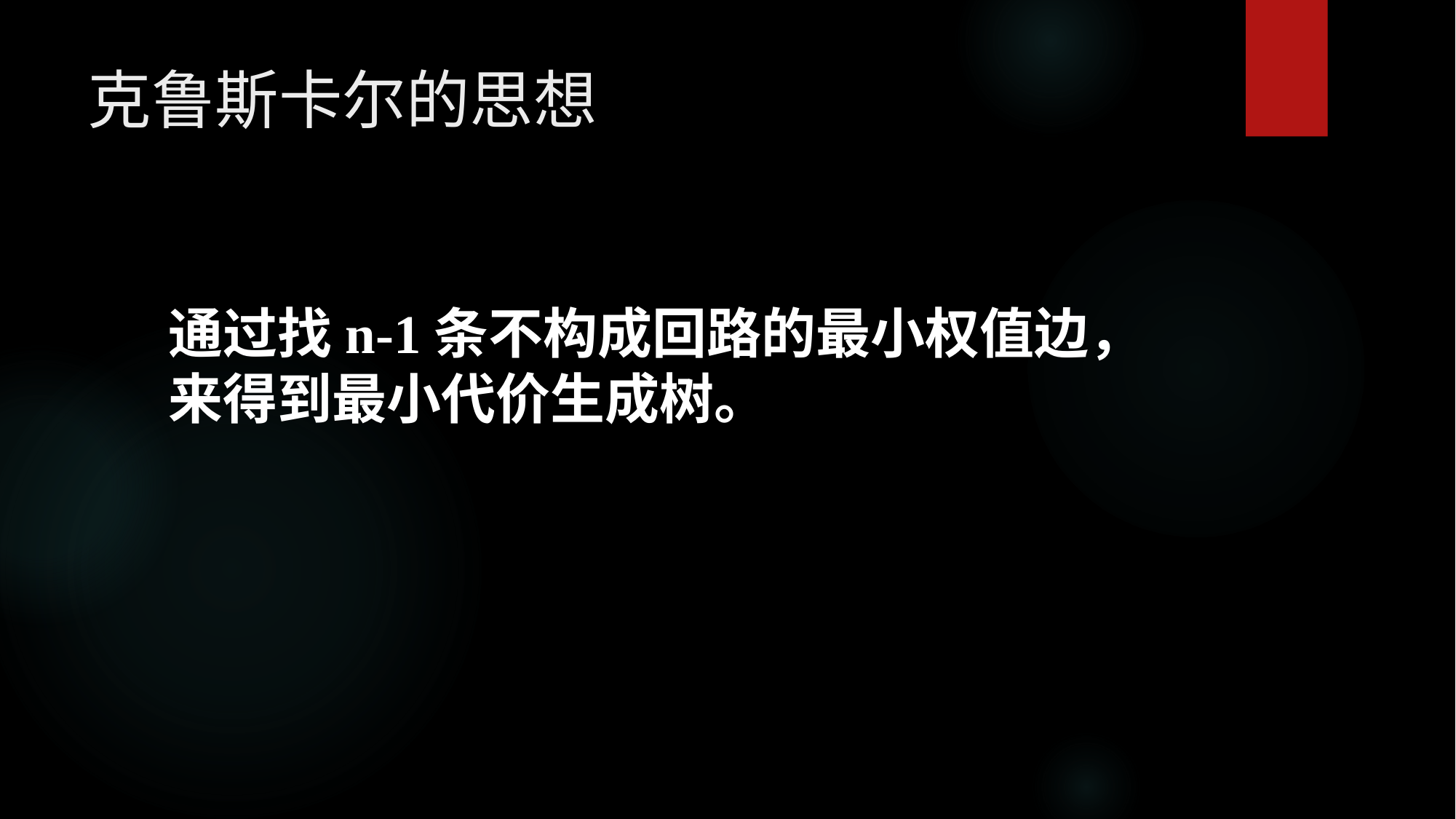

克鲁斯卡尔的思想
通过找n-1条不构成回路的最小权值边，来得到最小代价生成树。